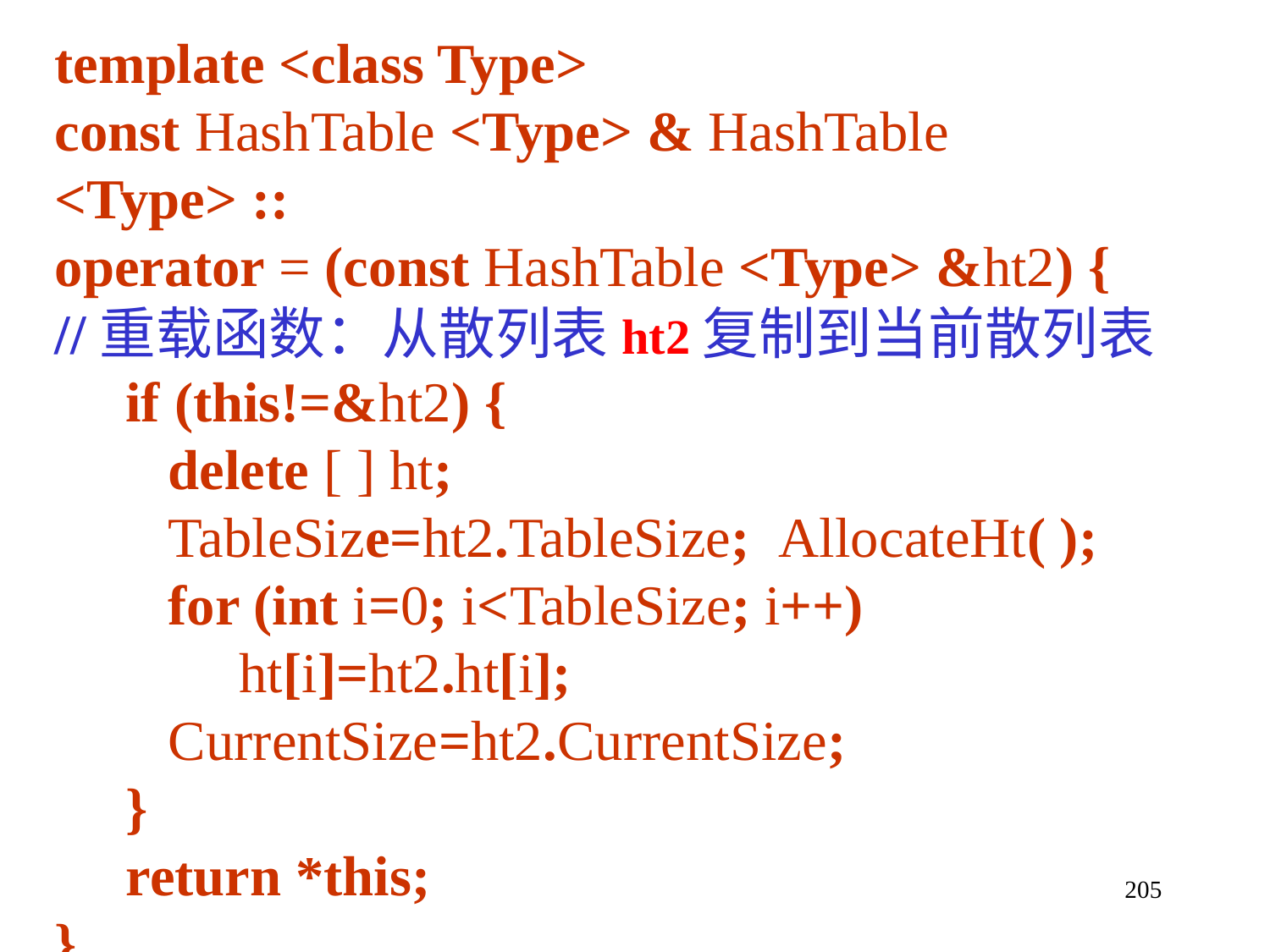

template <class Type>
const HashTable <Type> & HashTable <Type> ::
operator = (const HashTable <Type> &ht2) {
//重载函数：从散列表ht2复制到当前散列表
     if (this!=&ht2) {
        delete [ ] ht;
        TableSize=ht2.TableSize;  AllocateHt( );
        for (int i=0; i<TableSize; i++)
             ht[i]=ht2.ht[i];
        CurrentSize=ht2.CurrentSize;
     }
     return *this;
}
205